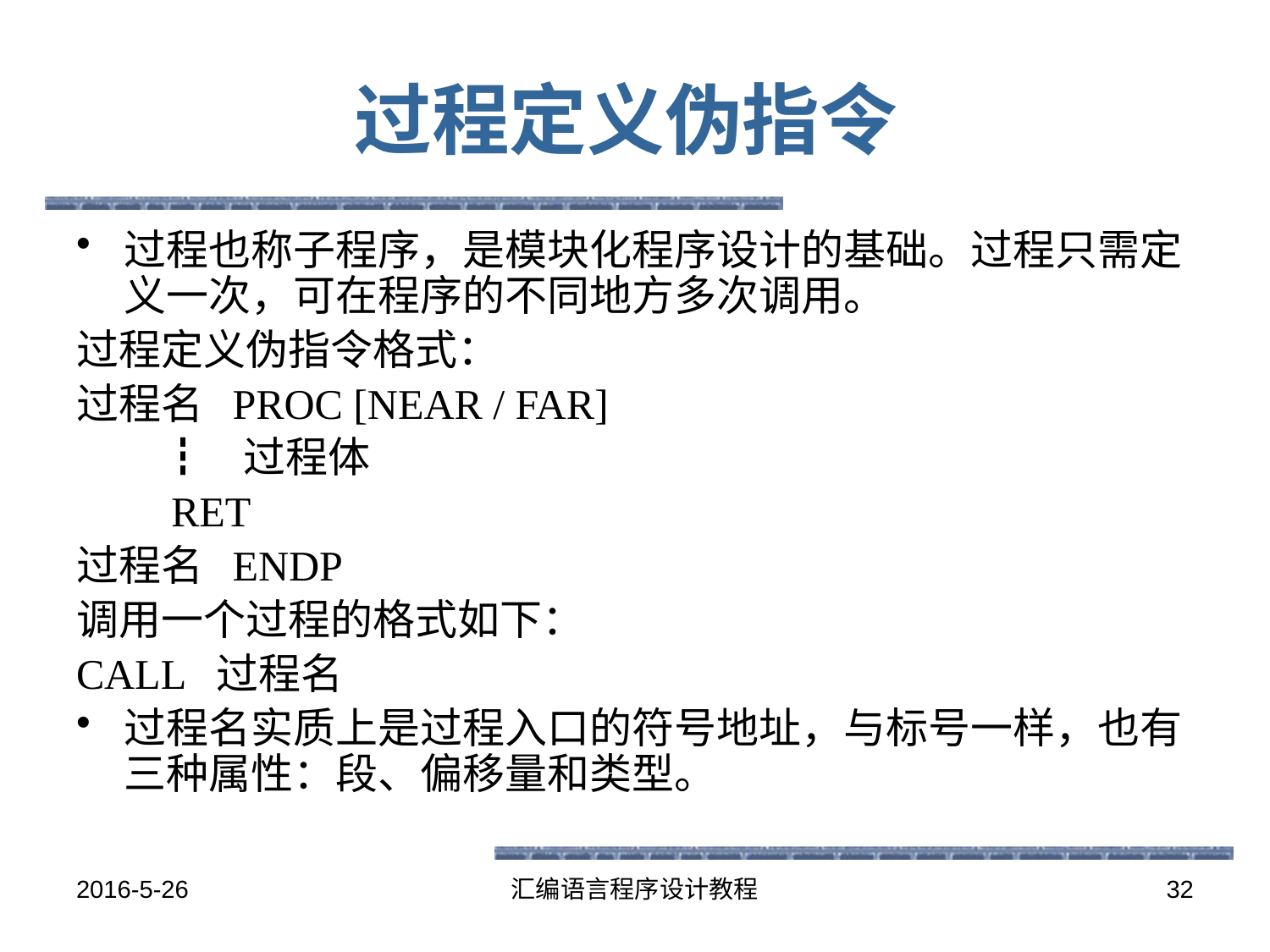

# 过程定义伪指令
过程也称子程序，是模块化程序设计的基础。过程只需定义一次，可在程序的不同地方多次调用。
过程定义伪指令格式：
过程名  PROC [NEAR / FAR]
         ┇   过程体
        RET
过程名  ENDP
调用一个过程的格式如下：
CALL  过程名
过程名实质上是过程入口的符号地址，与标号一样，也有三种属性：段、偏移量和类型。
2016-5-26
汇编语言程序设计教程
32